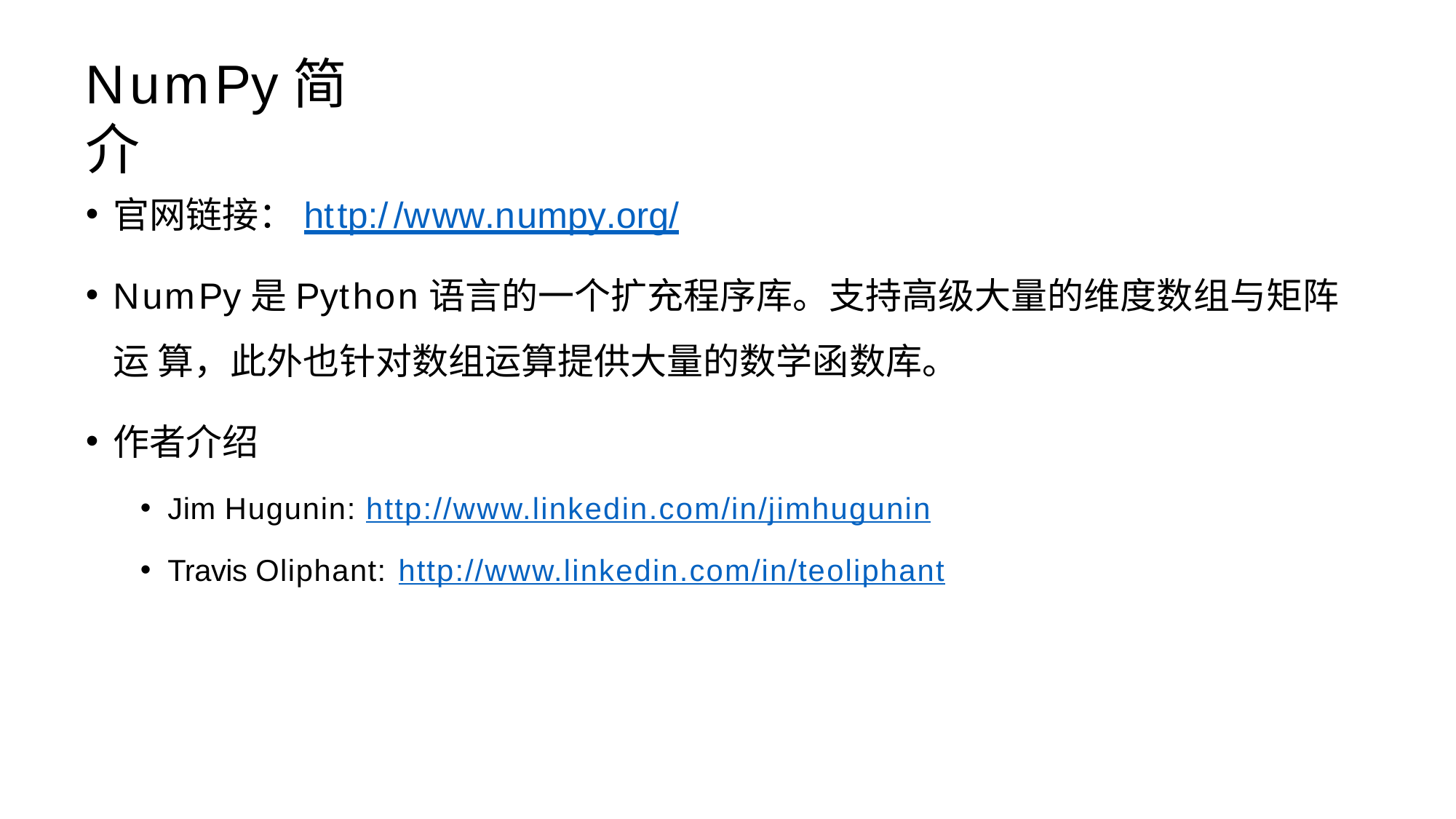

# NumPy简介
官网链接：http://www.numpy.org/
NumPy是Python语言的一个扩充程序库。支持高级大量的维度数组与矩阵运 算，此外也针对数组运算提供大量的数学函数库。
作者介绍
Jim Hugunin: http://www.linkedin.com/in/jimhugunin
Travis Oliphant: http://www.linkedin.com/in/teoliphant